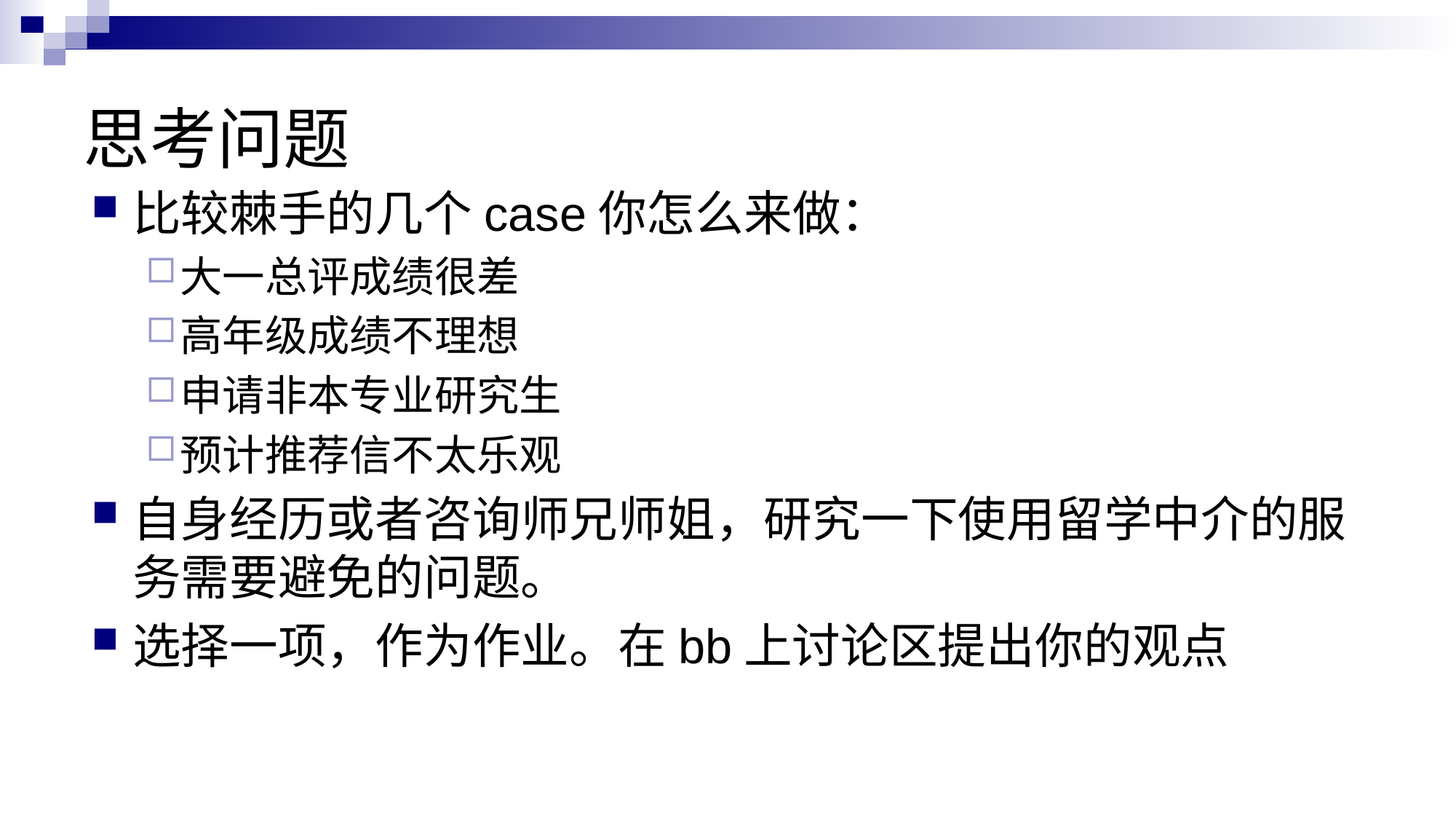

# 思考问题
比较棘手的几个case你怎么来做：
大一总评成绩很差
高年级成绩不理想
申请非本专业研究生
预计推荐信不太乐观
自身经历或者咨询师兄师姐，研究一下使用留学中介的服务需要避免的问题。
选择一项，作为作业。在bb上讨论区提出你的观点